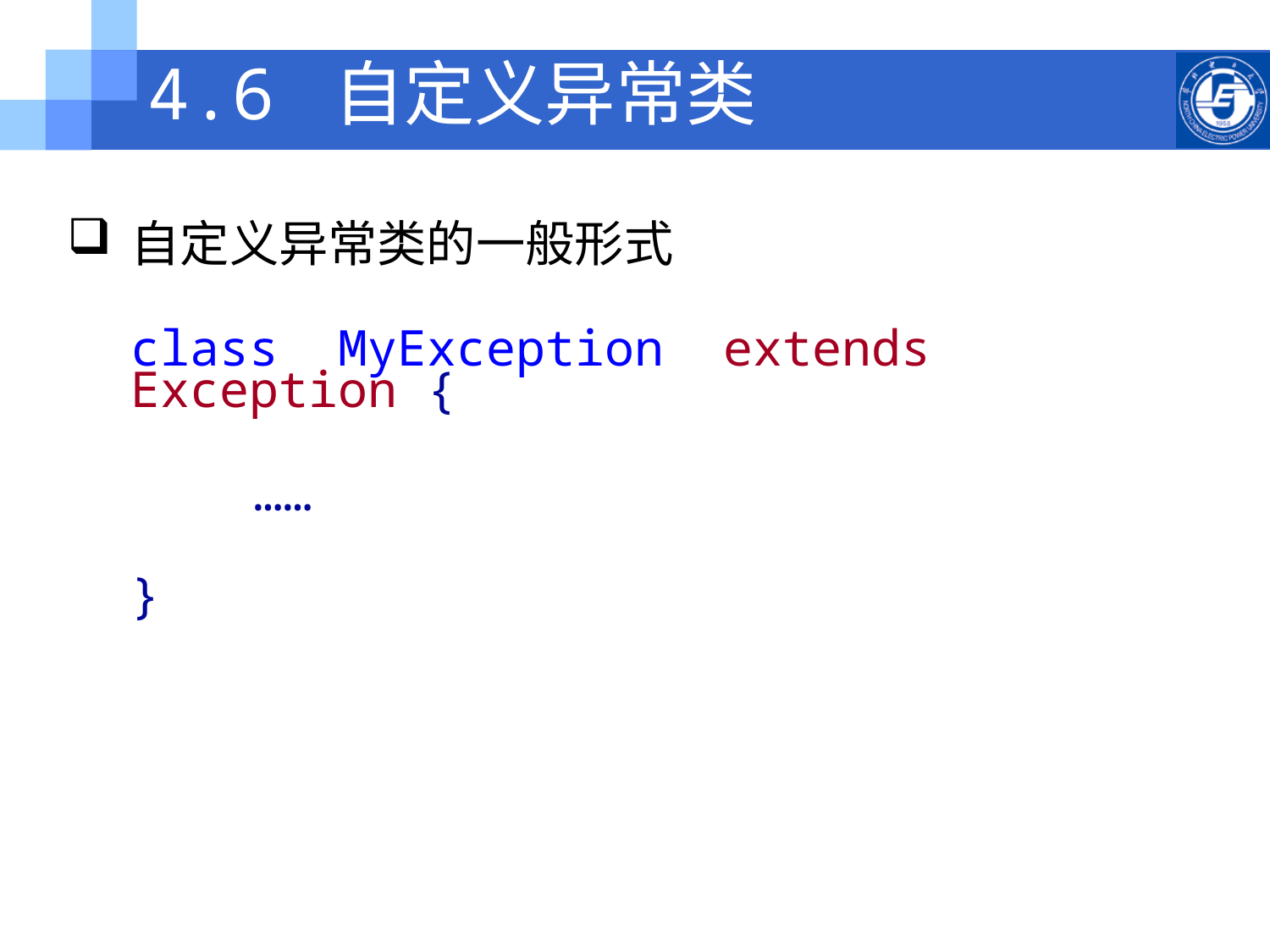

4.6 自定义异常类
自定义异常类的一般形式

class  MyException  extends  Exception {

  ……

}